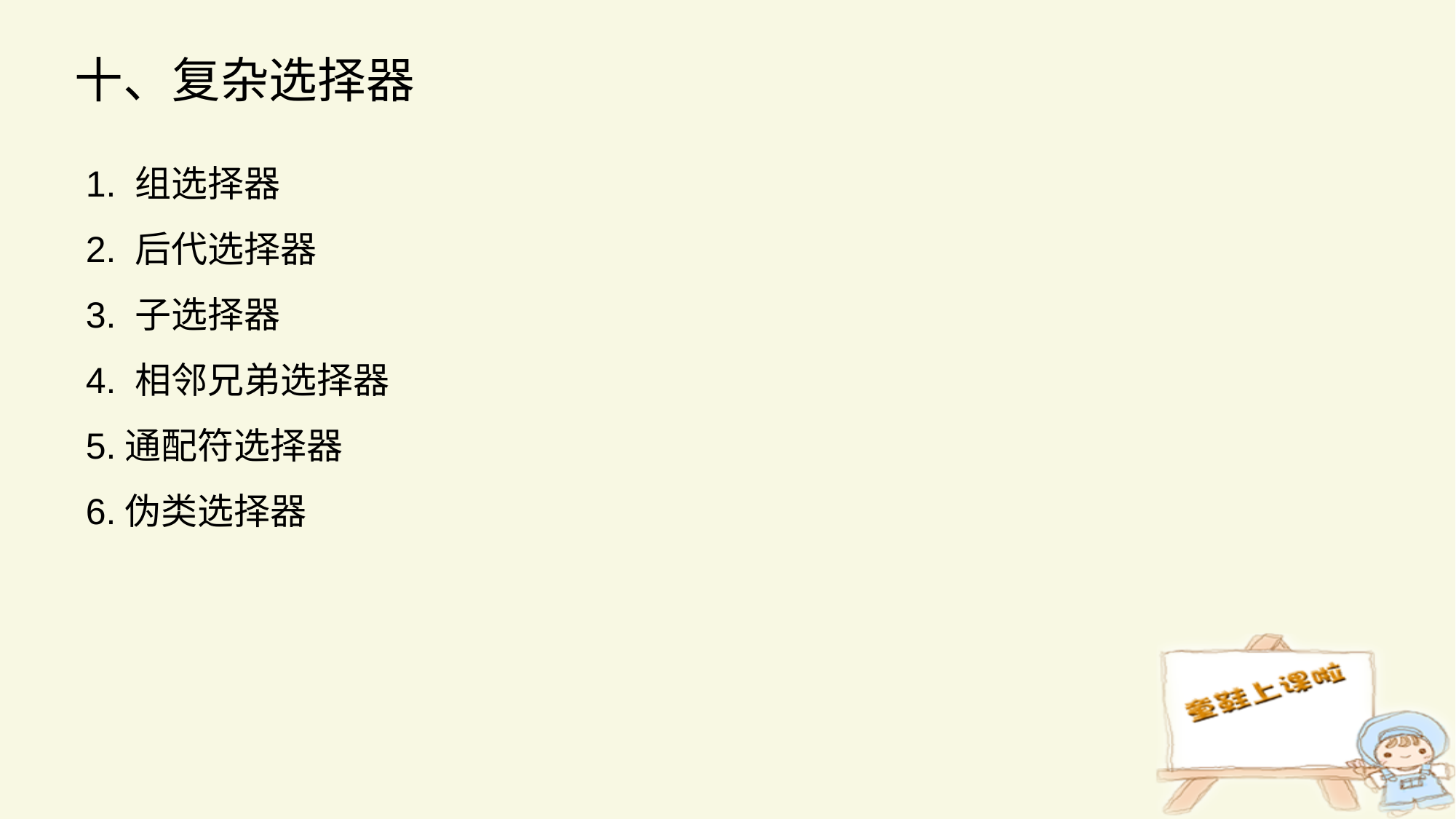

十、复杂选择器
1. 组选择器
2. 后代选择器
3. 子选择器
4. 相邻兄弟选择器
5.通配符选择器
6.伪类选择器